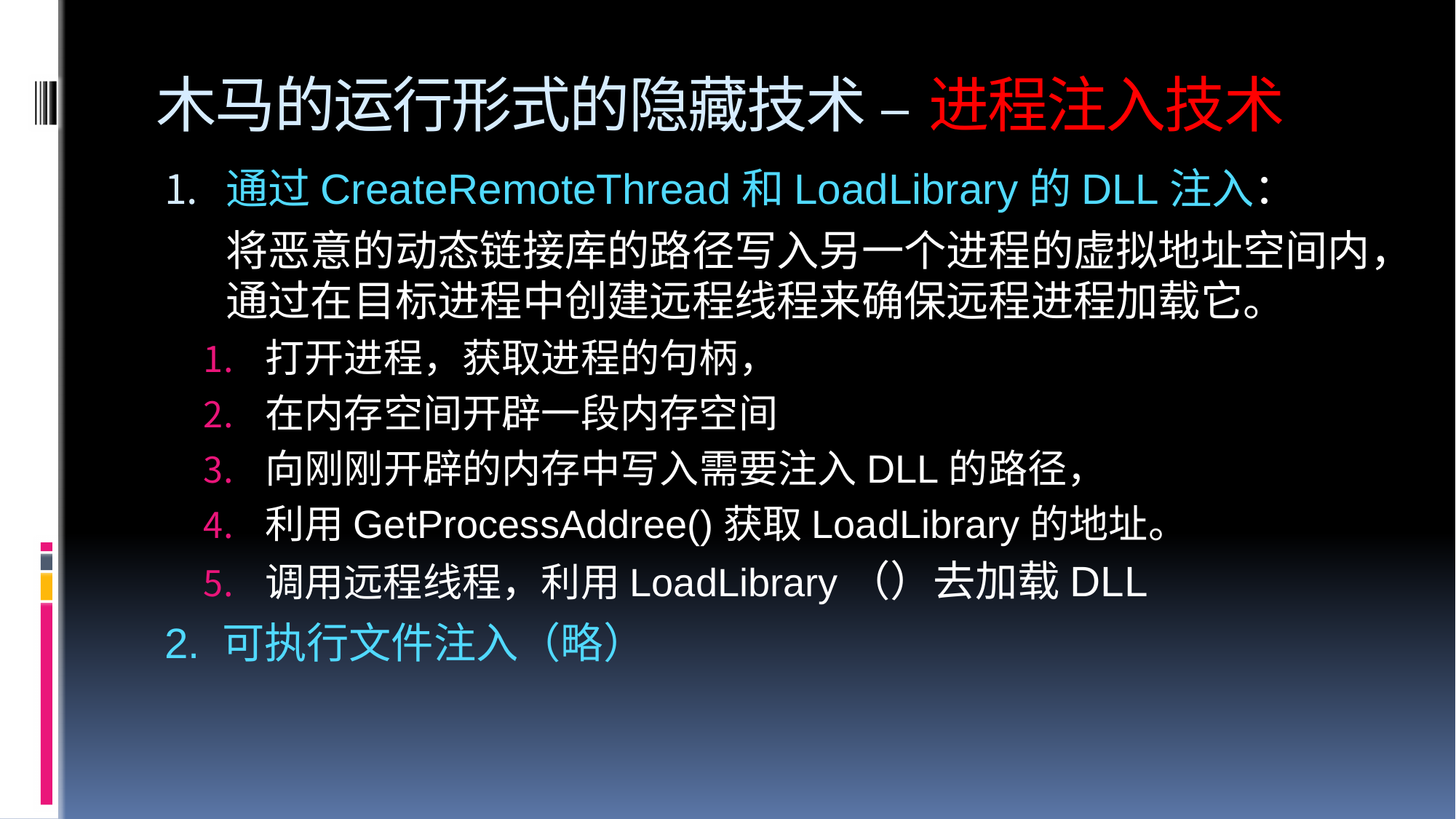

# 木马的运行形式的隐藏技术-进程注入技术
通过CreateRemoteThread和LoadLibrary的DLL注入：
	将恶意的动态链接库的路径写入另一个进程的虚拟地址空间内，通过在目标进程中创建远程线程来确保远程进程加载它。
打开进程，获取进程的句柄，
在内存空间开辟一段内存空间
向刚刚开辟的内存中写入需要注入DLL的路径，
利用GetProcessAddree()获取LoadLibrary的地址。
调用远程线程，利用LoadLibrary（）去加载DLL
2. 可执行文件注入（略）